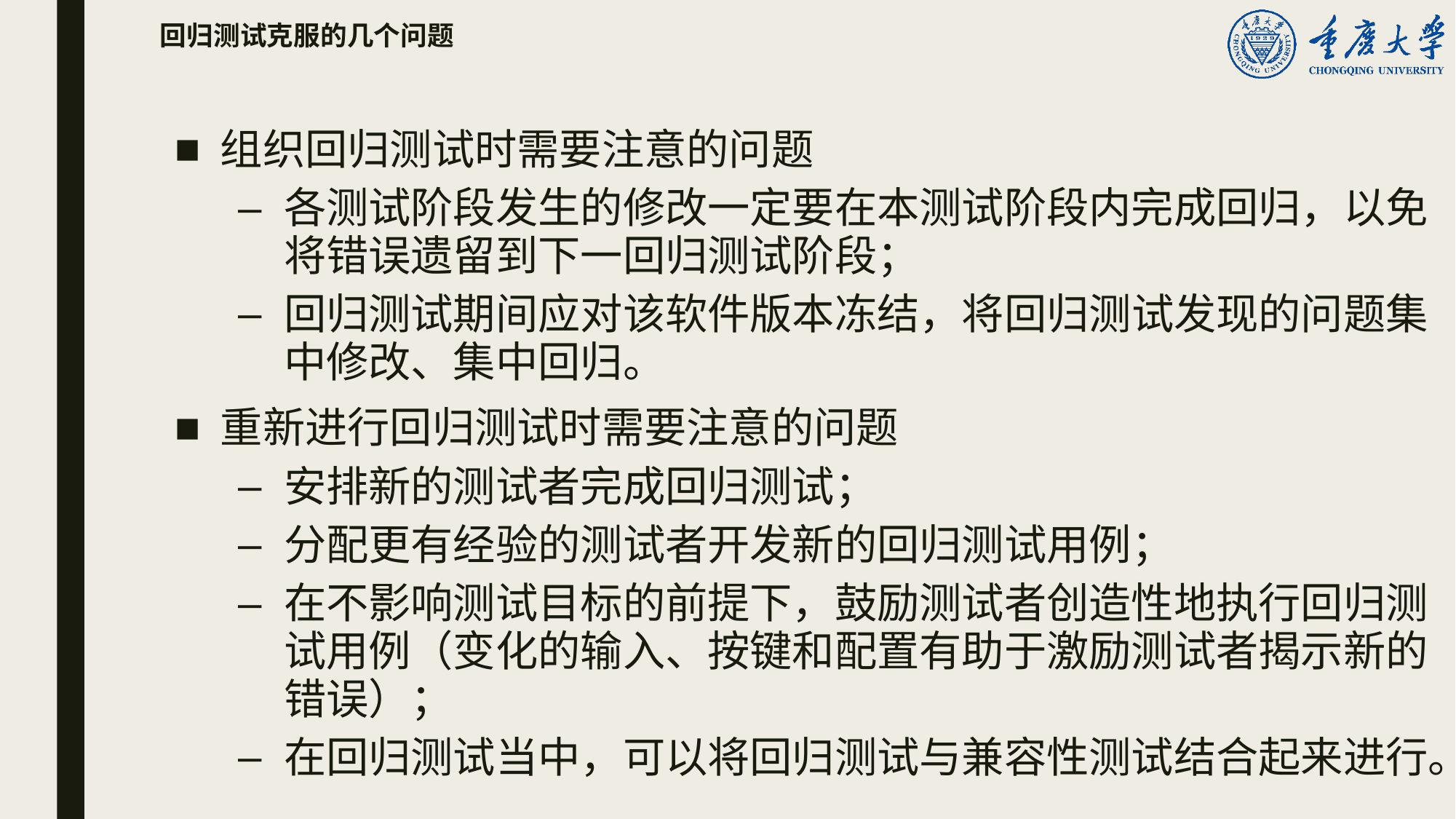

# 回归测试克服的几个问题
组织回归测试时需要注意的问题
各测试阶段发生的修改一定要在本测试阶段内完成回归，以免将错误遗留到下一回归测试阶段；
回归测试期间应对该软件版本冻结，将回归测试发现的问题集中修改、集中回归。
重新进行回归测试时需要注意的问题
安排新的测试者完成回归测试；
分配更有经验的测试者开发新的回归测试用例；
在不影响测试目标的前提下，鼓励测试者创造性地执行回归测试用例（变化的输入、按键和配置有助于激励测试者揭示新的错误）；
在回归测试当中，可以将回归测试与兼容性测试结合起来进行。